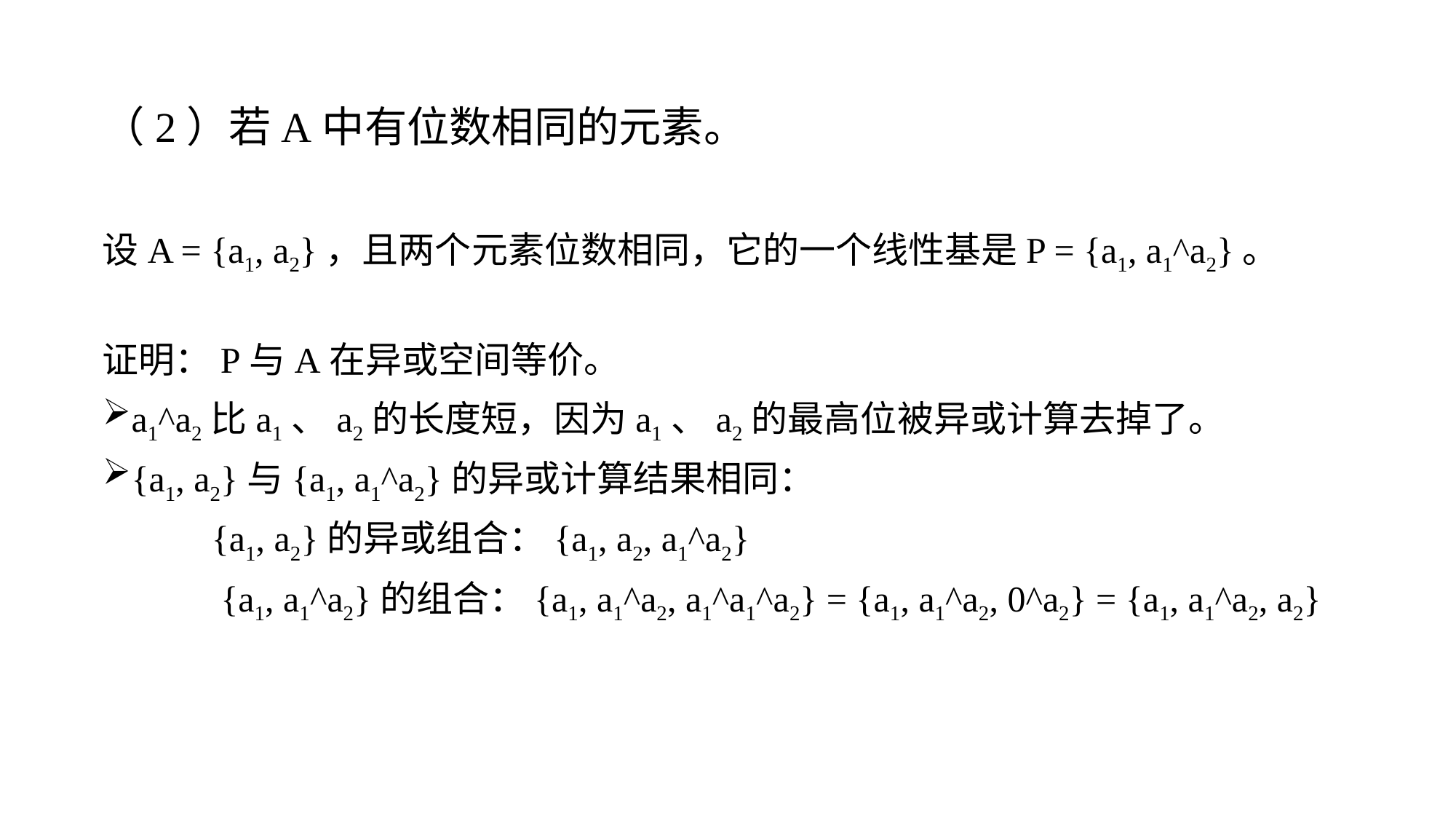

（2）若A中有位数相同的元素。

设A = {a1, a2}，且两个元素位数相同，它的一个线性基是P = {a1, a1^a2}。

证明：P与A在异或空间等价。
a1^a2比a1、a2的长度短，因为a1、a2的最高位被异或计算去掉了。
{a1, a2}与{a1, a1^a2}的异或计算结果相同：
	{a1, a2}的异或组合：{a1, a2, a1^a2}
	 {a1, a1^a2}的组合：{a1, a1^a2, a1^a1^a2} = {a1, a1^a2, 0^a2} = {a1, a1^a2, a2}